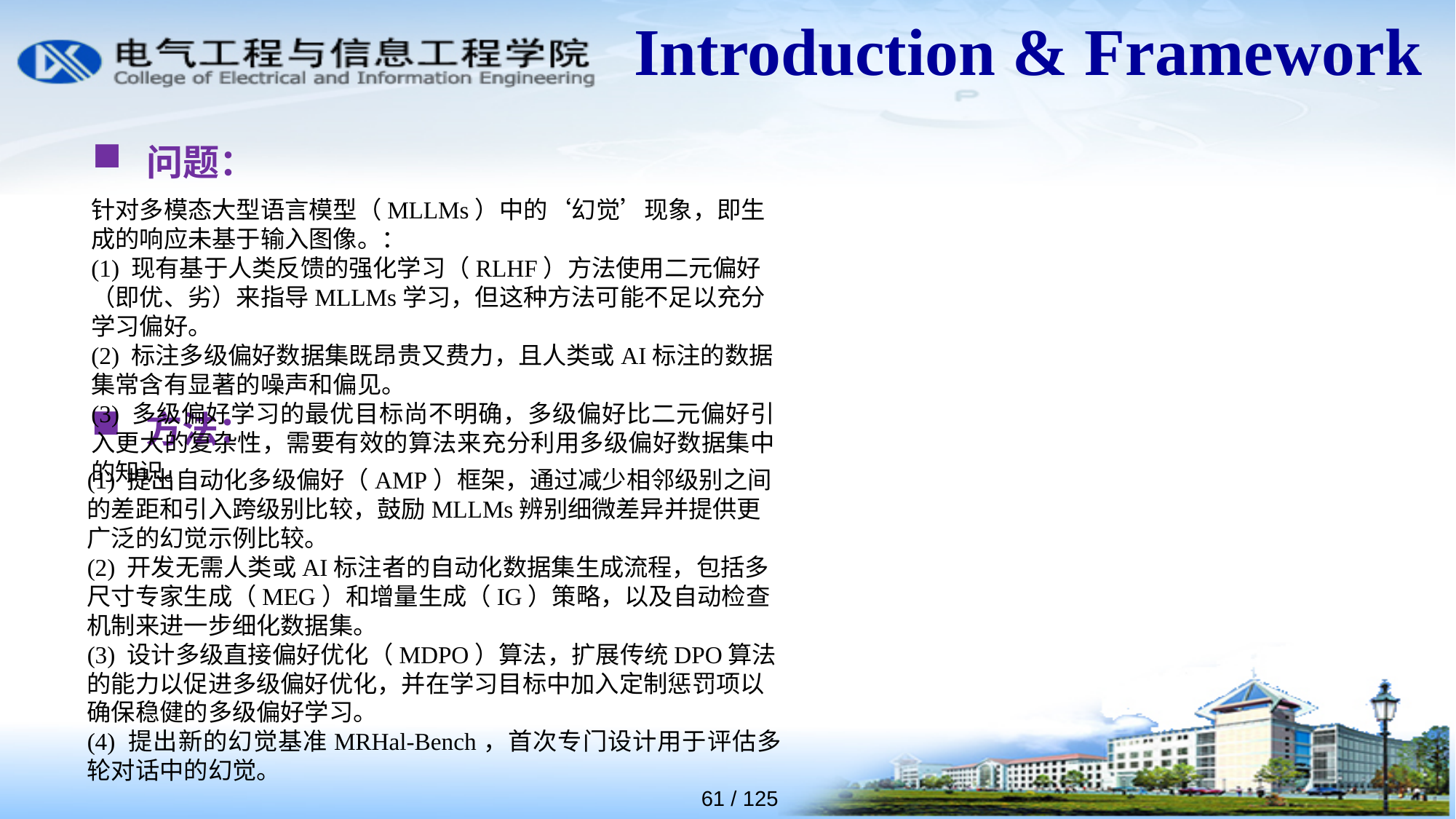

Introduction & Framework
问题：
针对多模态大型语言模型（MLLMs）中的‘幻觉’现象，即生成的响应未基于输入图像。：
(1) 现有基于人类反馈的强化学习（RLHF）方法使用二元偏好（即优、劣）来指导MLLMs学习，但这种方法可能不足以充分学习偏好。
(2) 标注多级偏好数据集既昂贵又费力，且人类或AI标注的数据集常含有显著的噪声和偏见。
(3) 多级偏好学习的最优目标尚不明确，多级偏好比二元偏好引入更大的复杂性，需要有效的算法来充分利用多级偏好数据集中的知识。
方法：
(1) 提出自动化多级偏好（AMP）框架，通过减少相邻级别之间的差距和引入跨级别比较，鼓励MLLMs辨别细微差异并提供更广泛的幻觉示例比较。
(2) 开发无需人类或AI标注者的自动化数据集生成流程，包括多尺寸专家生成（MEG）和增量生成（IG）策略，以及自动检查机制来进一步细化数据集。
(3) 设计多级直接偏好优化（MDPO）算法，扩展传统DPO算法的能力以促进多级偏好优化，并在学习目标中加入定制惩罚项以确保稳健的多级偏好学习。
(4) 提出新的幻觉基准MRHal-Bench，首次专门设计用于评估多轮对话中的幻觉。
61 / 125